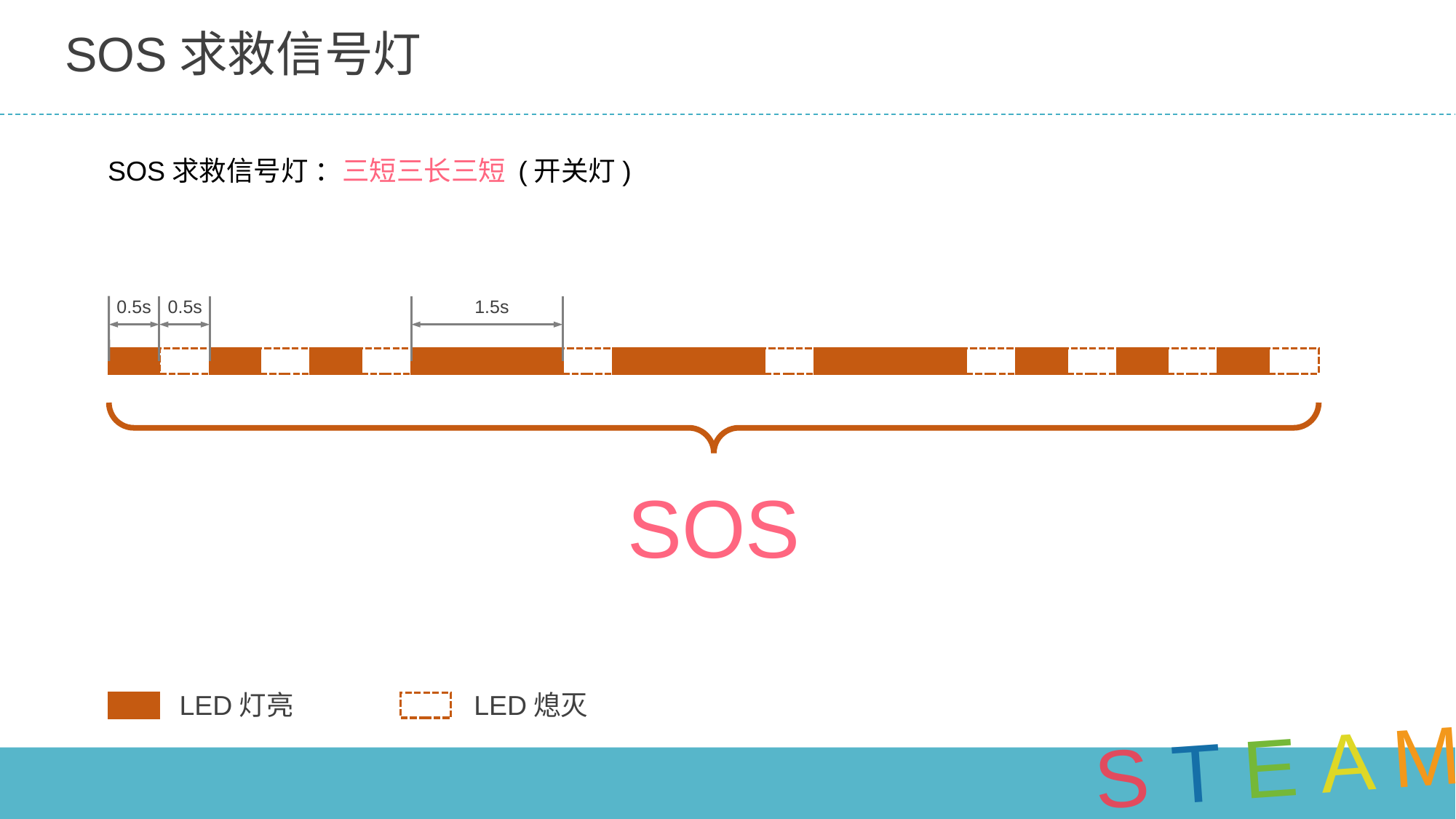

# SOS求救信号灯
SOS求救信号灯 ：三短三长三短 (开关灯)
0.5s
0.5s
1.5s

SOS
LED灯亮
LED熄灭